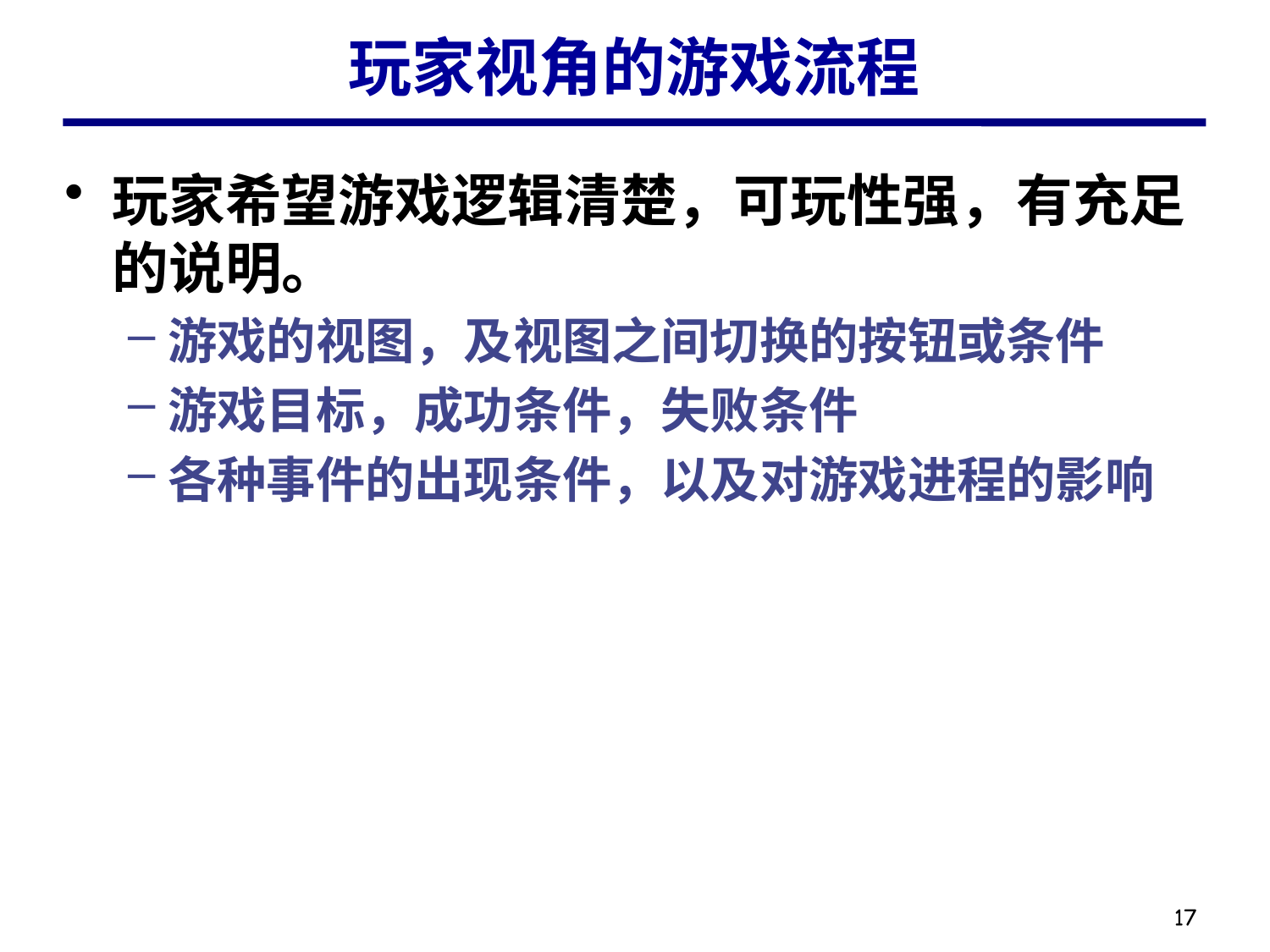

# 玩家视角的游戏流程
玩家希望游戏逻辑清楚，可玩性强，有充足的说明。
游戏的视图，及视图之间切换的按钮或条件
游戏目标，成功条件，失败条件
各种事件的出现条件，以及对游戏进程的影响